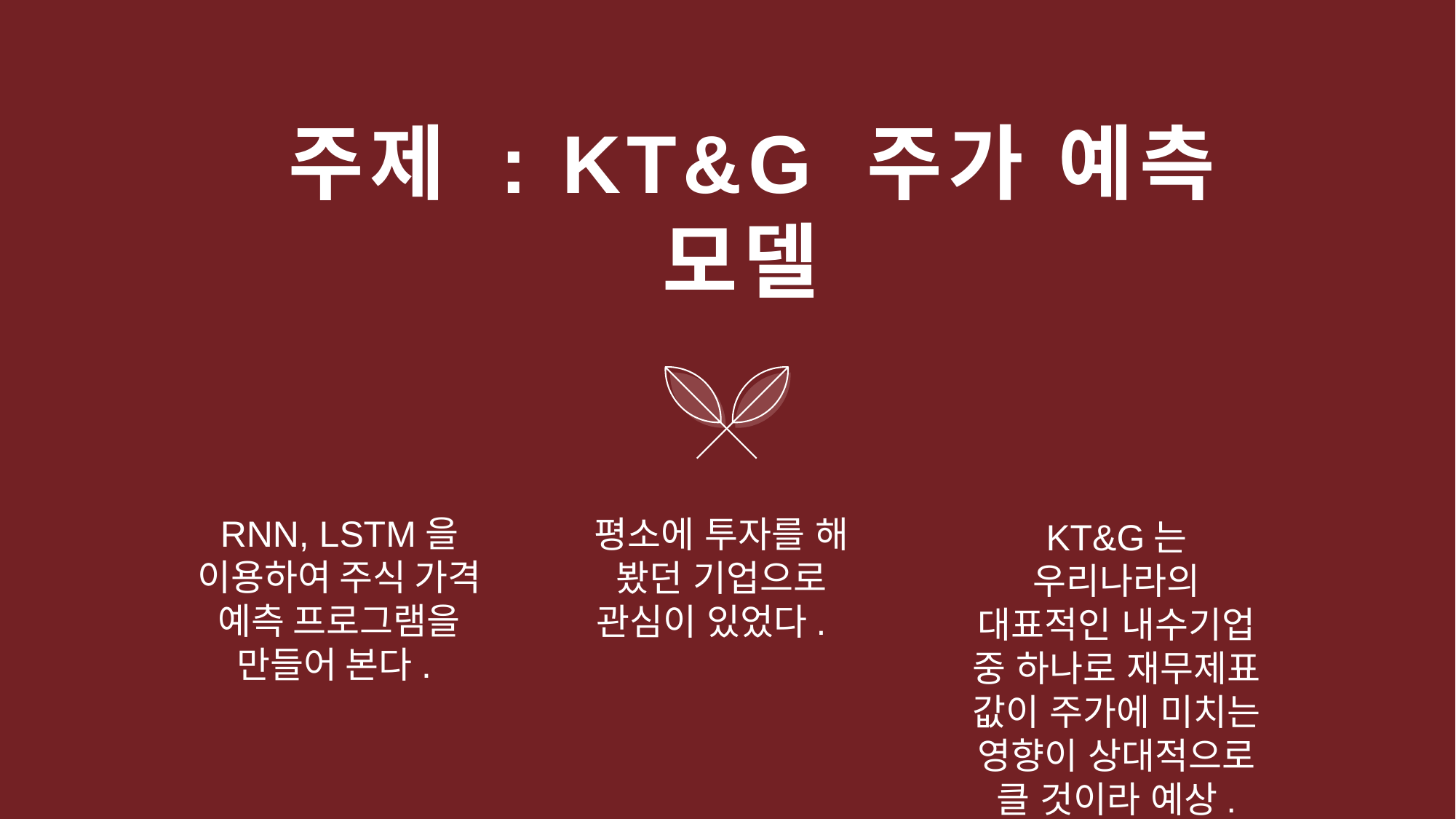

# 주제 : KT&G 주가 예측 모델

RNN, LSTM을 이용하여 주식 가격 예측 프로그램을 만들어 본다.
평소에 투자를 해 봤던 기업으로 관심이 있었다.
KT&G는 우리나라의 대표적인 내수기업 중 하나로 재무제표 값이 주가에 미치는 영향이 상대적으로 클 것이라 예상.